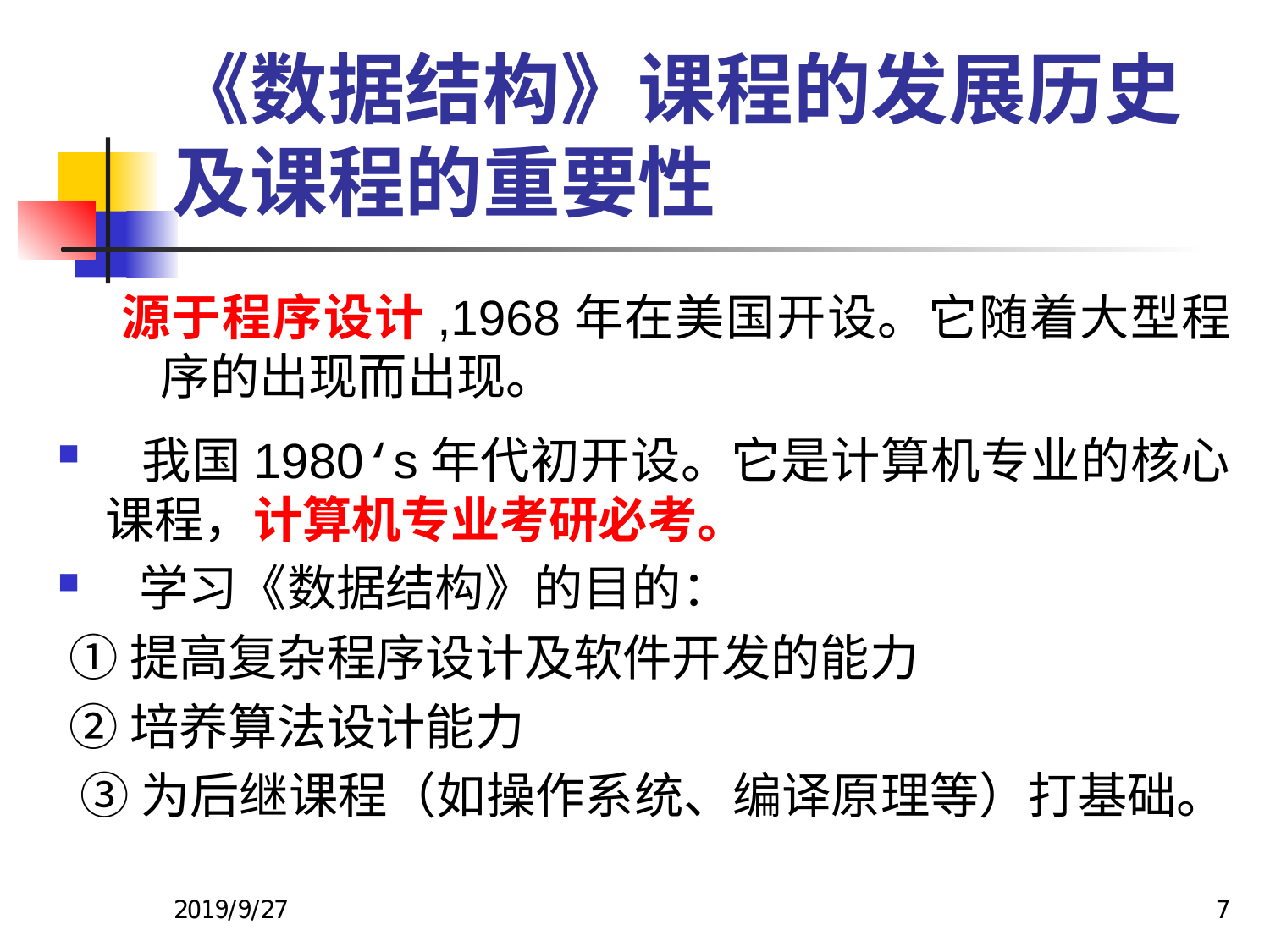

# 《数据结构》课程的发展历史及课程的重要性
源于程序设计,1968年在美国开设。它随着大型程序的出现而出现。
  我国1980‘s年代初开设。它是计算机专业的核心课程，计算机专业考研必考。
  学习《数据结构》的目的：
 ①提高复杂程序设计及软件开发的能力
 ②培养算法设计能力
  ③为后继课程（如操作系统、编译原理等）打基础。
2019/9/27
7